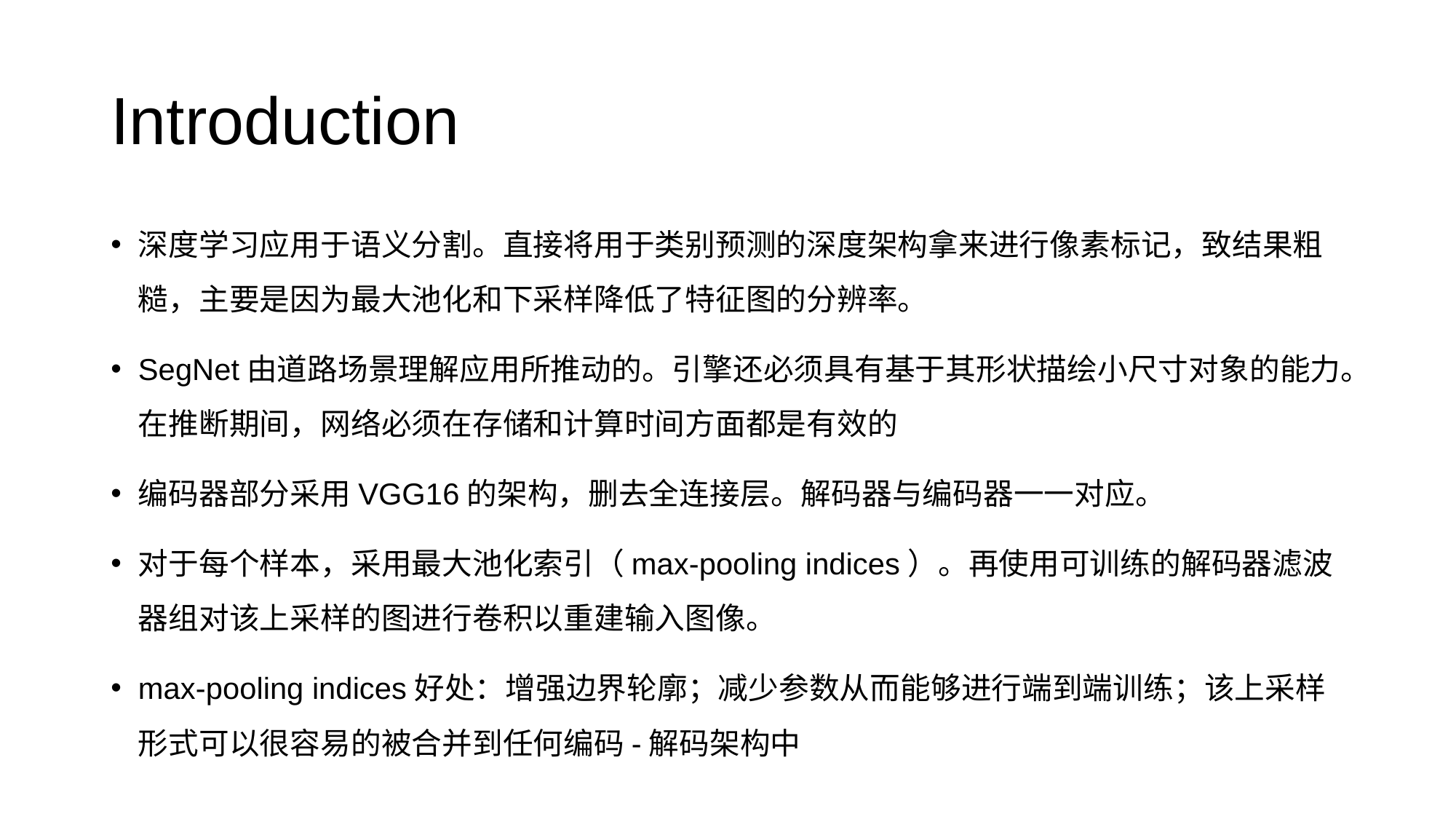

# Introduction
深度学习应用于语义分割。直接将用于类别预测的深度架构拿来进行像素标记，致结果粗糙，主要是因为最大池化和下采样降低了特征图的分辨率。
SegNet由道路场景理解应用所推动的。引擎还必须具有基于其形状描绘小尺寸对象的能力。在推断期间，网络必须在存储和计算时间方面都是有效的
编码器部分采用VGG16的架构，删去全连接层。解码器与编码器一一对应。
对于每个样本，采用最大池化索引（max-pooling indices）。再使用可训练的解码器滤波器组对该上采样的图进行卷积以重建输入图像。
max-pooling indices好处：增强边界轮廓；减少参数从而能够进行端到端训练；该上采样形式可以很容易的被合并到任何编码-解码架构中